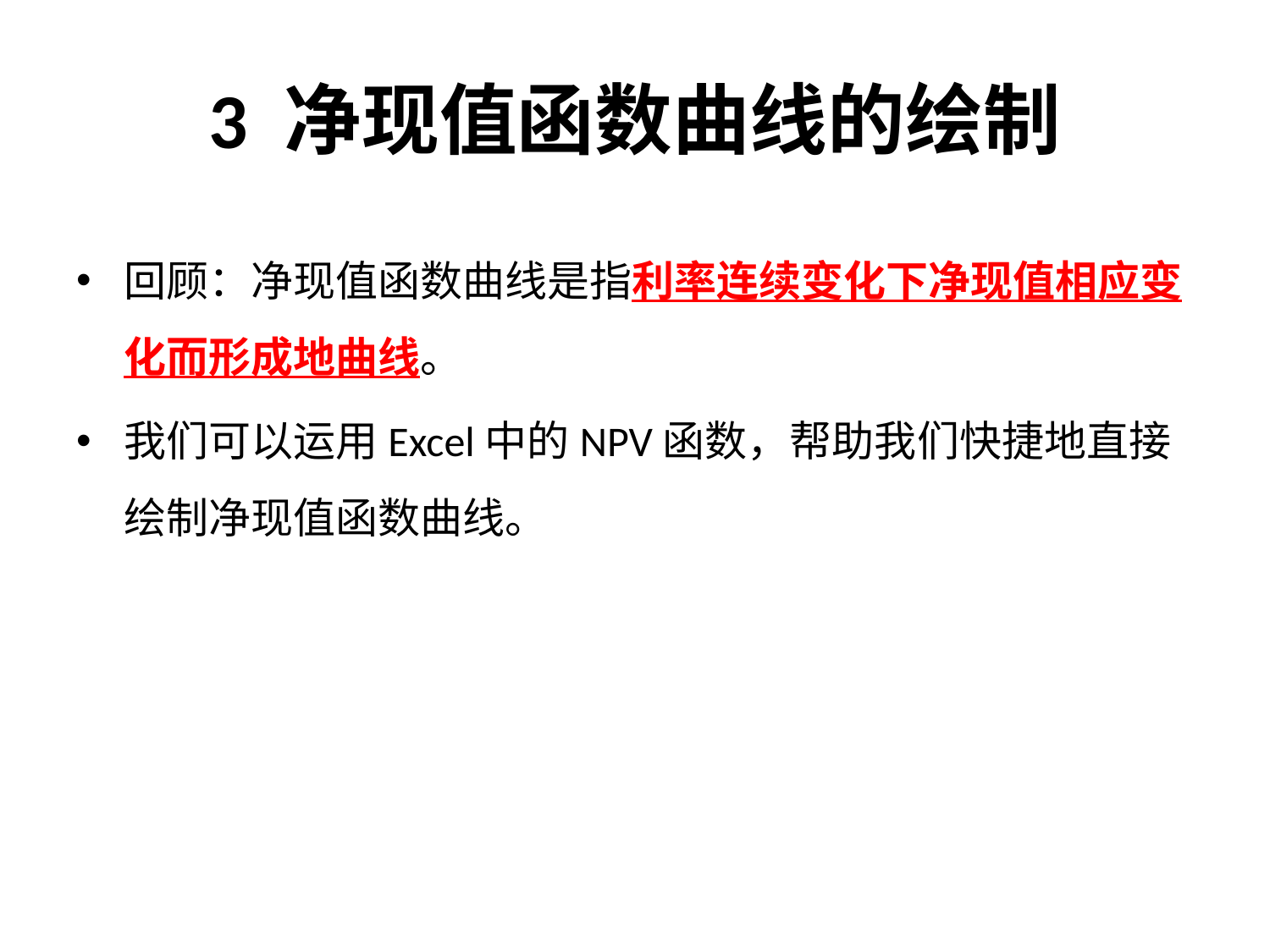

# 3 净现值函数曲线的绘制
回顾：净现值函数曲线是指利率连续变化下净现值相应变化而形成地曲线。
我们可以运用Excel中的NPV函数，帮助我们快捷地直接绘制净现值函数曲线。